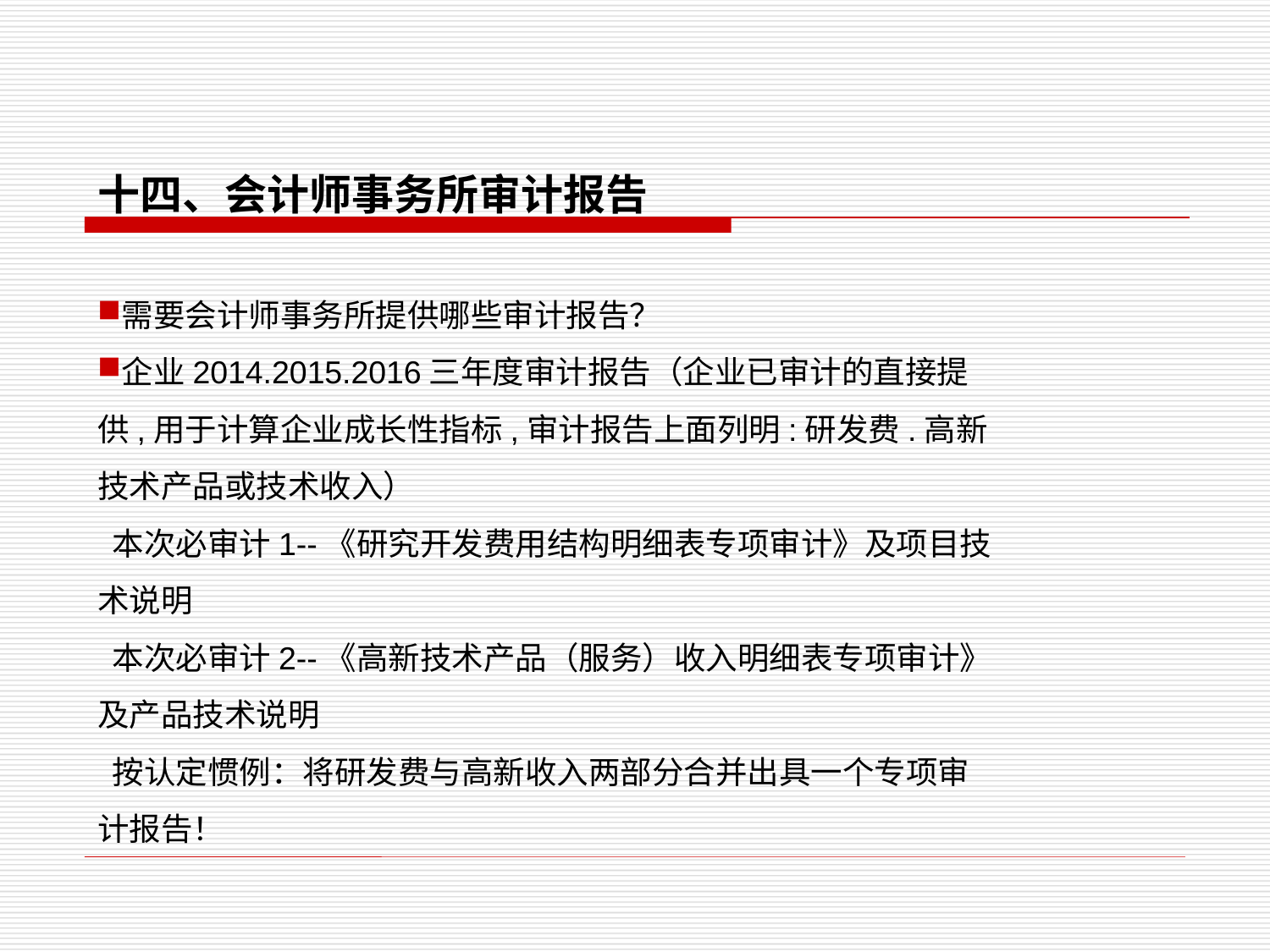

十四、会计师事务所审计报告

需要会计师事务所提供哪些审计报告？
企业2014.2015.2016三年度审计报告（企业已审计的直接提供,用于计算企业成长性指标,审计报告上面列明:研发费.高新技术产品或技术收入）
 本次必审计1--《研究开发费用结构明细表专项审计》及项目技术说明
 本次必审计2--《高新技术产品（服务）收入明细表专项审计》及产品技术说明
 按认定惯例：将研发费与高新收入两部分合并出具一个专项审计报告！